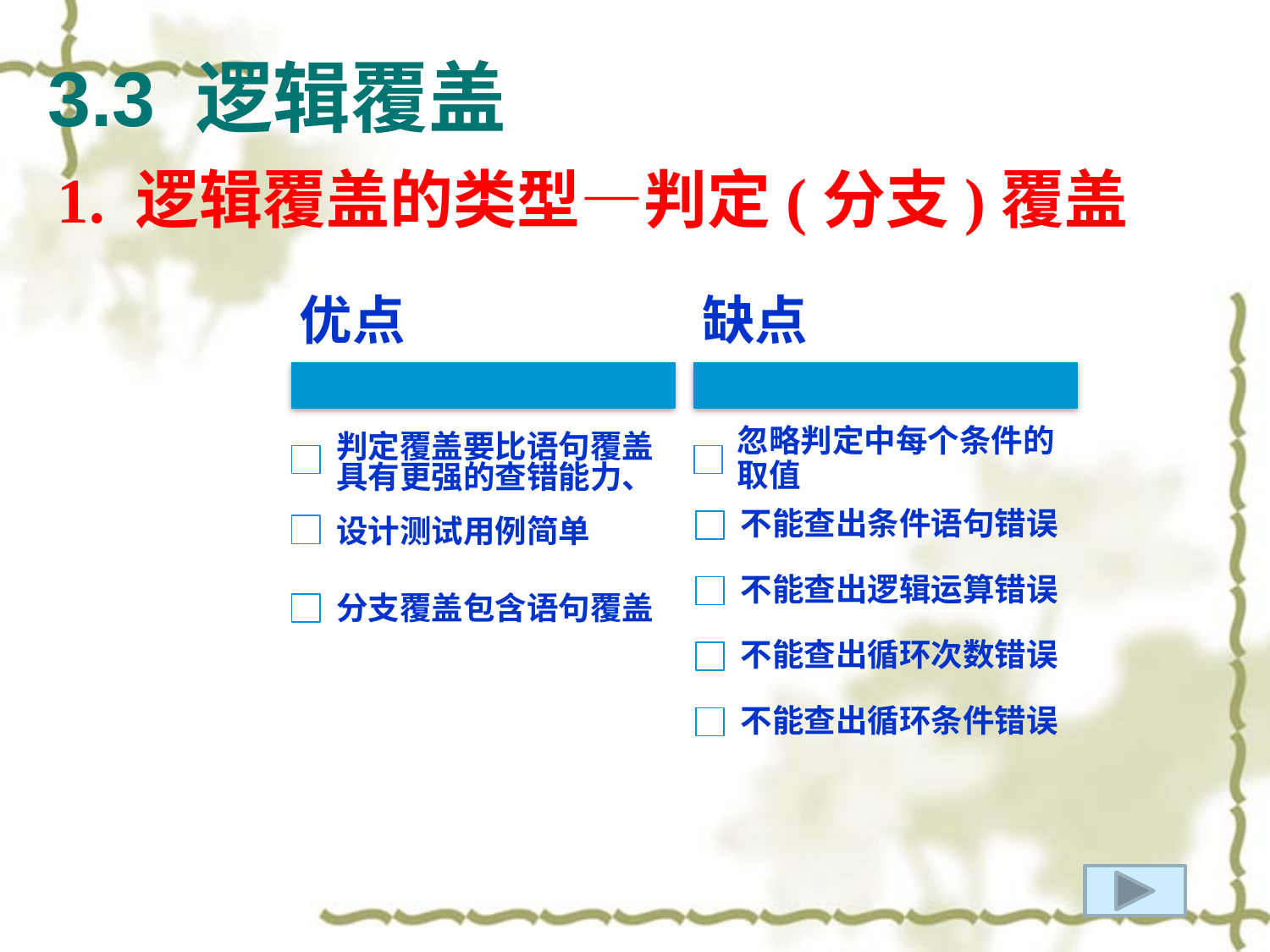

# 3.3 逻辑覆盖
1. 逻辑覆盖的类型—判定(分支)覆盖
优点
判定覆盖要比语句覆盖具有更强的查错能力、
设计测试用例简单
分支覆盖包含语句覆盖
缺点
忽略判定中每个条件的取值
不能查出条件语句错误
不能查出逻辑运算错误
不能查出循环次数错误
不能查出循环条件错误